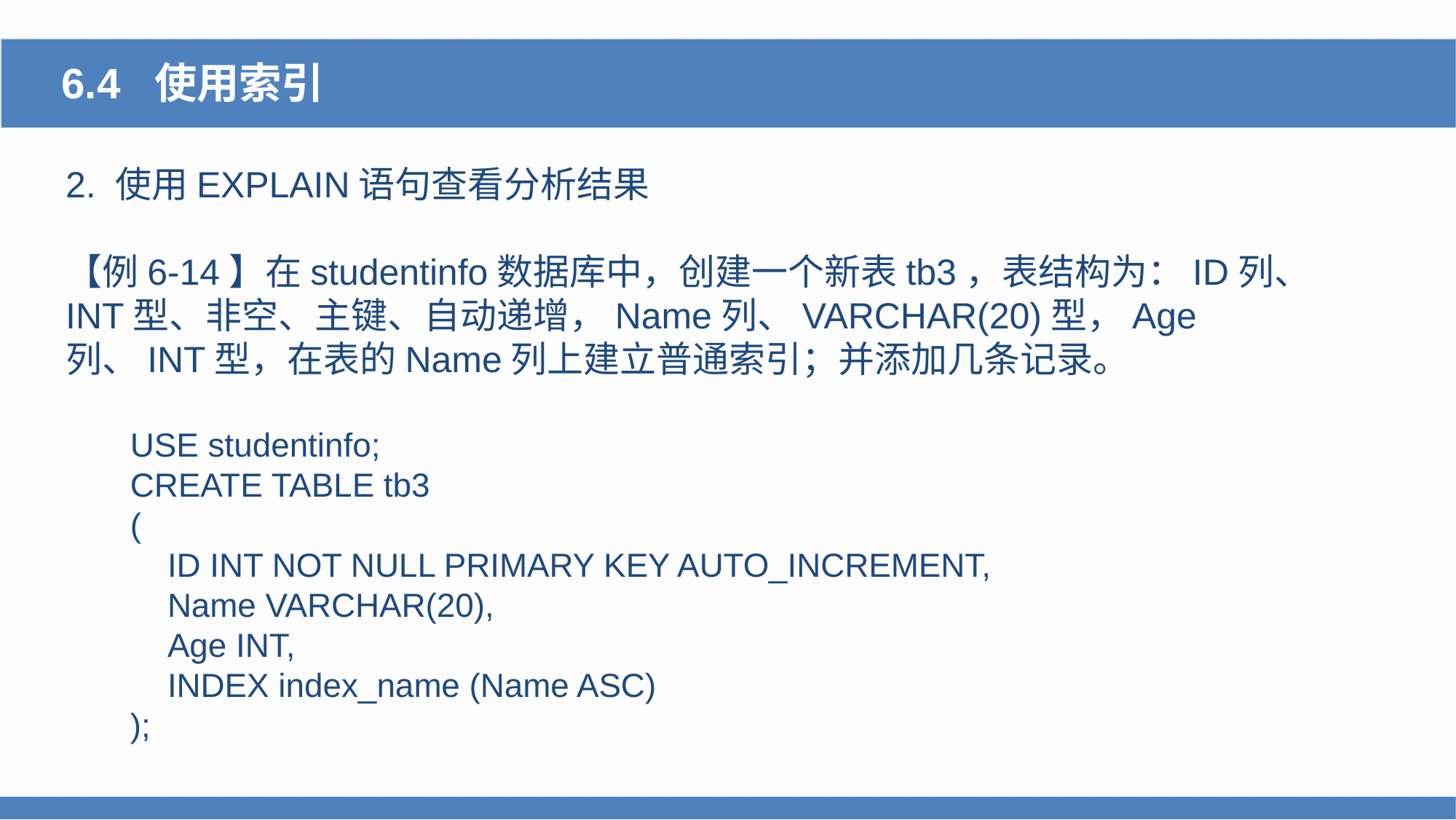

6.4  使用索引
2. 使用EXPLAIN语句查看分析结果

【例6-14】在studentinfo数据库中，创建一个新表tb3，表结构为：ID列、INT型、非空、主键、自动递增，Name列、VARCHAR(20)型，Age列、INT型，在表的Name列上建立普通索引；并添加几条记录。

USE studentinfo;
CREATE TABLE tb3
(
    ID INT NOT NULL PRIMARY KEY AUTO_INCREMENT,
    Name VARCHAR(20),
    Age INT,
    INDEX index_name (Name ASC)
);